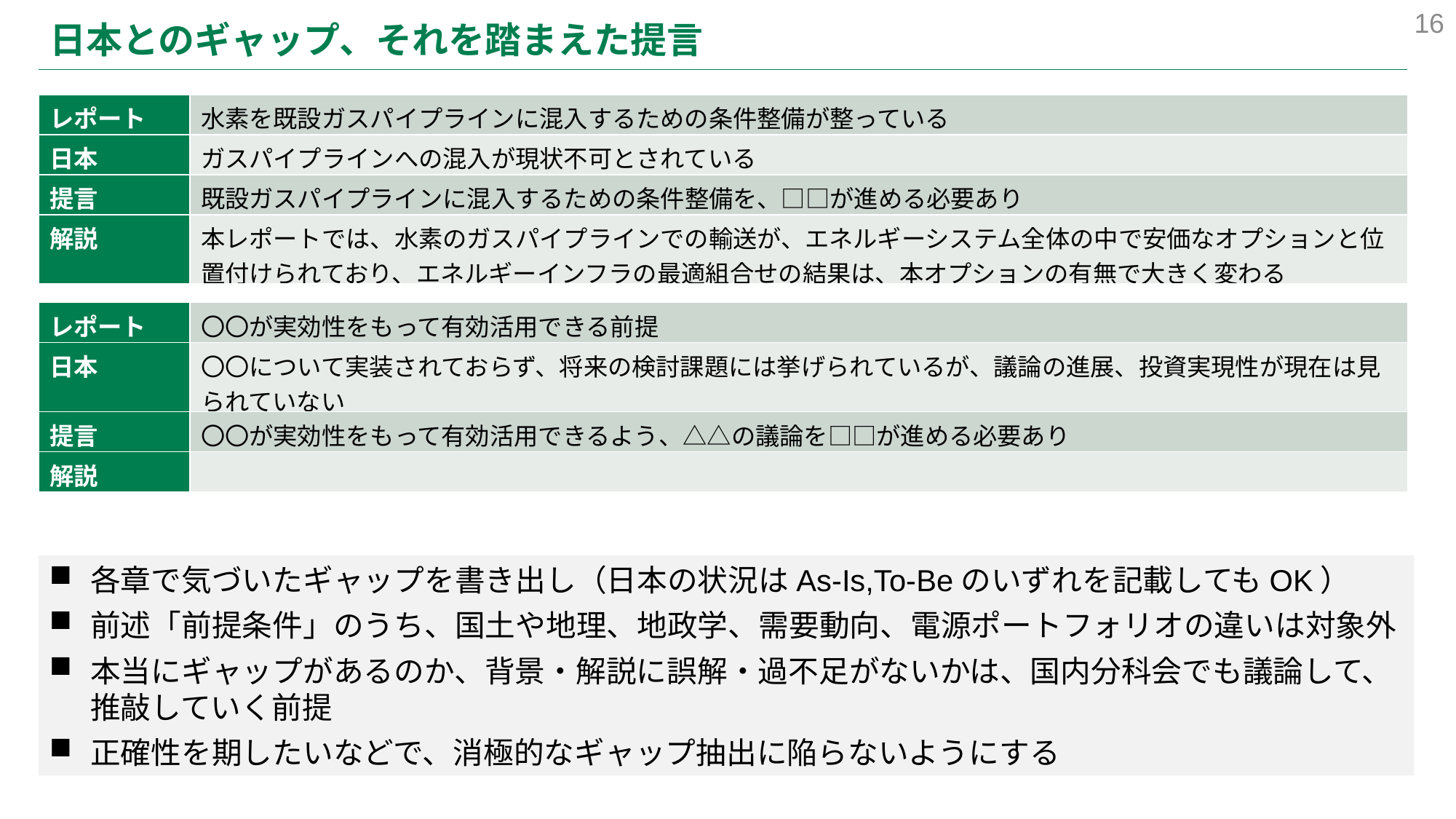

16
# 日本とのギャップ、それを踏まえた提言
| レポート | 水素を既設ガスパイプラインに混入するための条件整備が整っている |
| --- | --- |
| 日本 | ガスパイプラインへの混入が現状不可とされている |
| 提言 | 既設ガスパイプラインに混入するための条件整備を、□□が進める必要あり |
| 解説 | 本レポートでは、水素のガスパイプラインでの輸送が、エネルギーシステム全体の中で安価なオプションと位置付けられており、エネルギーインフラの最適組合せの結果は、本オプションの有無で大きく変わる |
| レポート | 〇〇が実効性をもって有効活用できる前提 |
| --- | --- |
| 日本 | 〇〇について実装されておらず、将来の検討課題には挙げられているが、議論の進展、投資実現性が現在は見られていない |
| 提言 | 〇〇が実効性をもって有効活用できるよう、△△の議論を□□が進める必要あり |
| 解説 |  |
各章で気づいたギャップを書き出し（日本の状況はAs-Is,To-Beのいずれを記載してもOK）
前述「前提条件」のうち、国土や地理、地政学、需要動向、電源ポートフォリオの違いは対象外
本当にギャップがあるのか、背景・解説に誤解・過不足がないかは、国内分科会でも議論して、推敲していく前提
正確性を期したいなどで、消極的なギャップ抽出に陥らないようにする